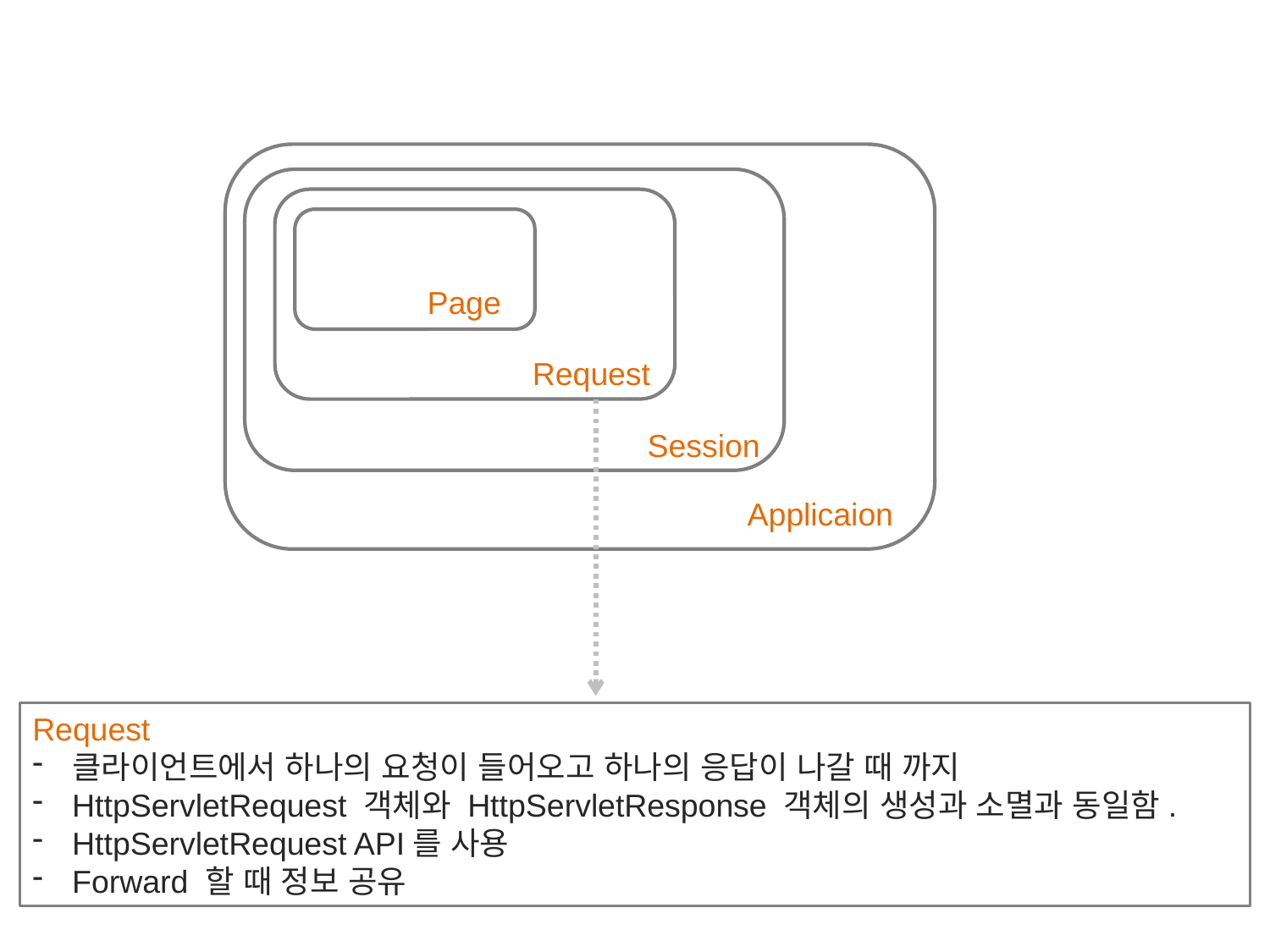

Page
Request
Session
Applicaion
Request
클라이언트에서 하나의 요청이 들어오고 하나의 응답이 나갈 때 까지
HttpServletRequest 객체와 HttpServletResponse 객체의 생성과 소멸과 동일함.
HttpServletRequest API를 사용
Forward 할 때 정보 공유